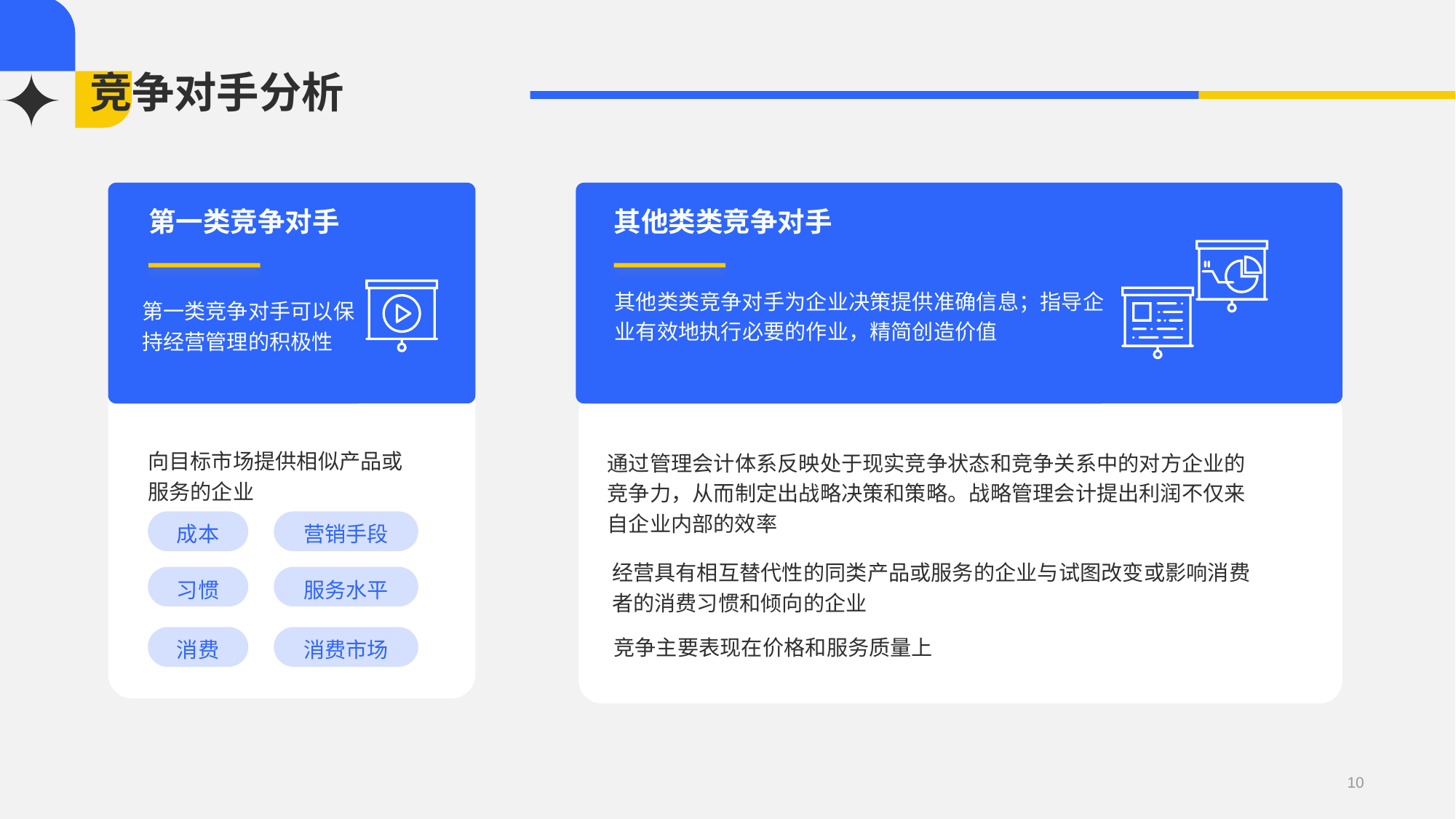

# 竞争对手分析

第一类竞争对手

第一类竞争对手可以保持经营管理的积极性

向目标市场提供相似产品或服务的企业
成本
营销手段
习惯
服务水平
消费
消费市场

其他类类竞争对手

其他类类竞争对手为企业决策提供准确信息；指导企业有效地执行必要的作业，精简创造价值

通过管理会计体系反映处于现实竞争状态和竞争关系中的对方企业的竞争力，从而制定出战略决策和策略。战略管理会计提出利润不仅来自企业内部的效率
经营具有相互替代性的同类产品或服务的企业与试图改变或影响消费者的消费习惯和倾向的企业
竞争主要表现在价格和服务质量上
10